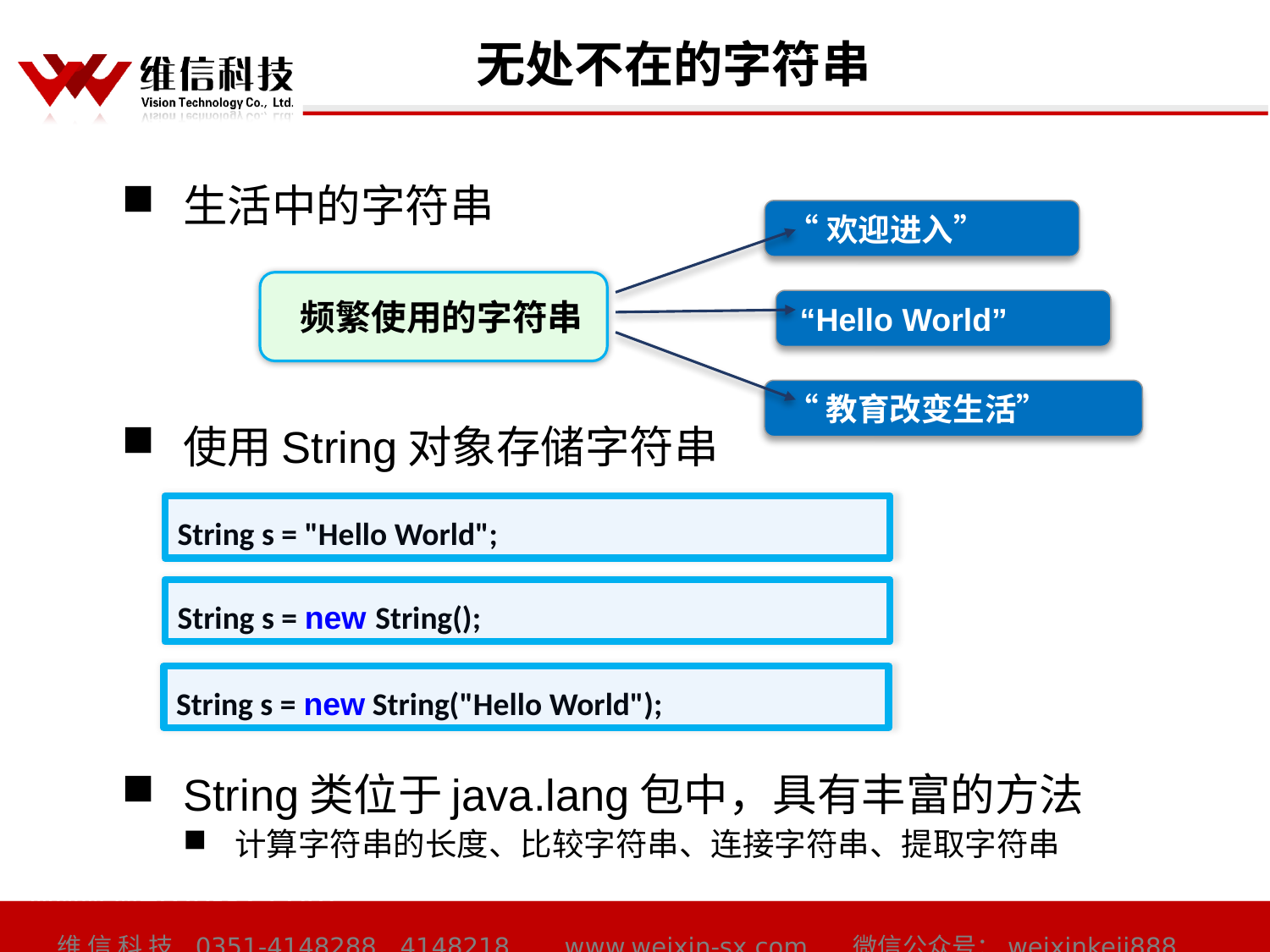

# 无处不在的字符串
生活中的字符串

使用String对象存储字符串

String类位于java.lang包中，具有丰富的方法
计算字符串的长度、比较字符串、连接字符串、提取字符串
 “欢迎进入”

 频繁使用的字符串
 “Hello World”

 “教育改变生活”
String s = "Hello World";
String s = new String();
String s = new String("Hello World");